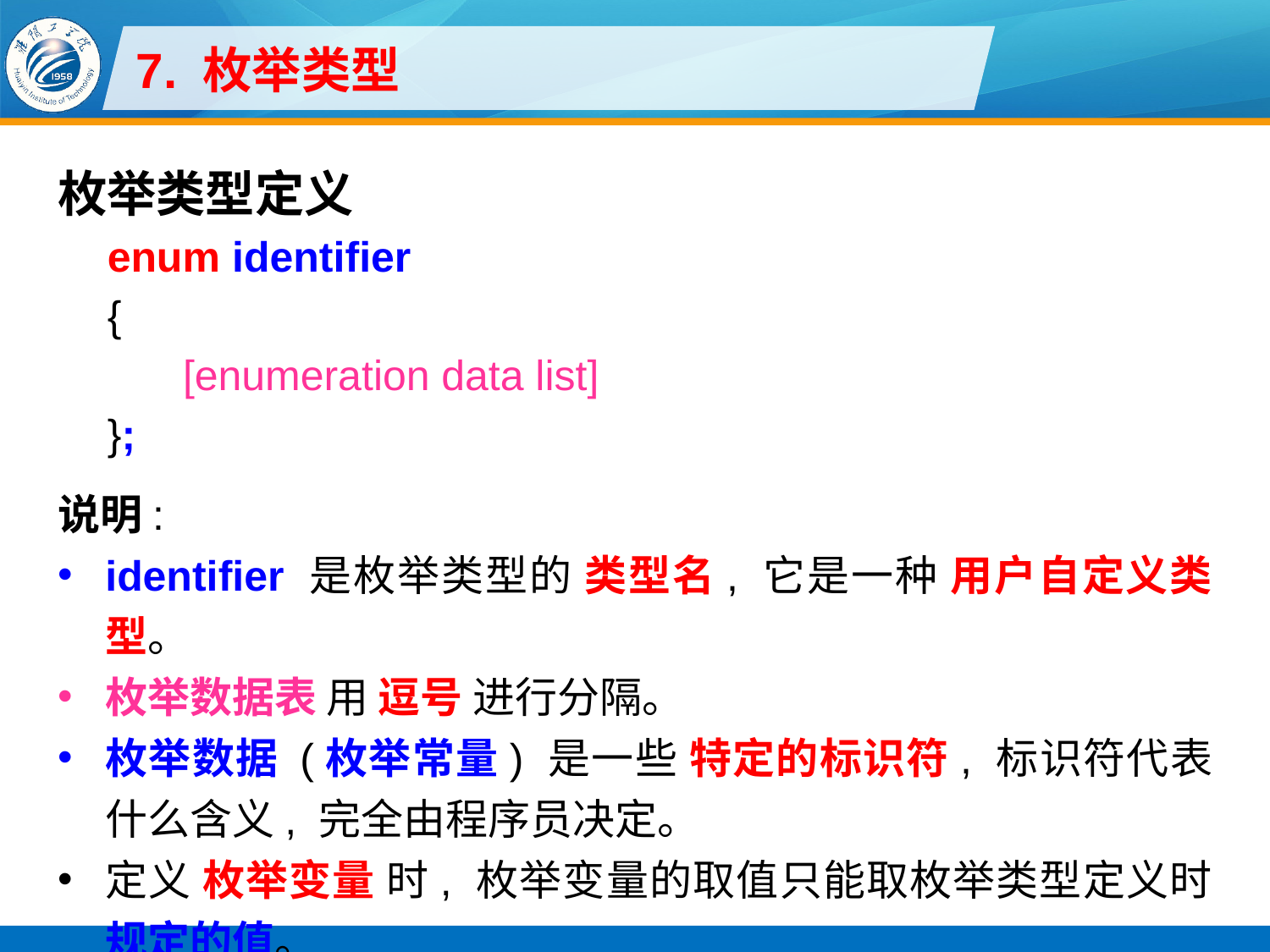

# 7. 枚举类型
枚举类型定义
enum identifier
{
[enumeration data list]
};
说明:
identifier 是枚举类型的 类型名, 它是一种 用户自定义类型。
枚举数据表 用 逗号 进行分隔。
枚举数据 (枚举常量) 是一些 特定的标识符, 标识符代表什么含义, 完全由程序员决定。
定义 枚举变量 时, 枚举变量的取值只能取枚举类型定义时 规定的值。